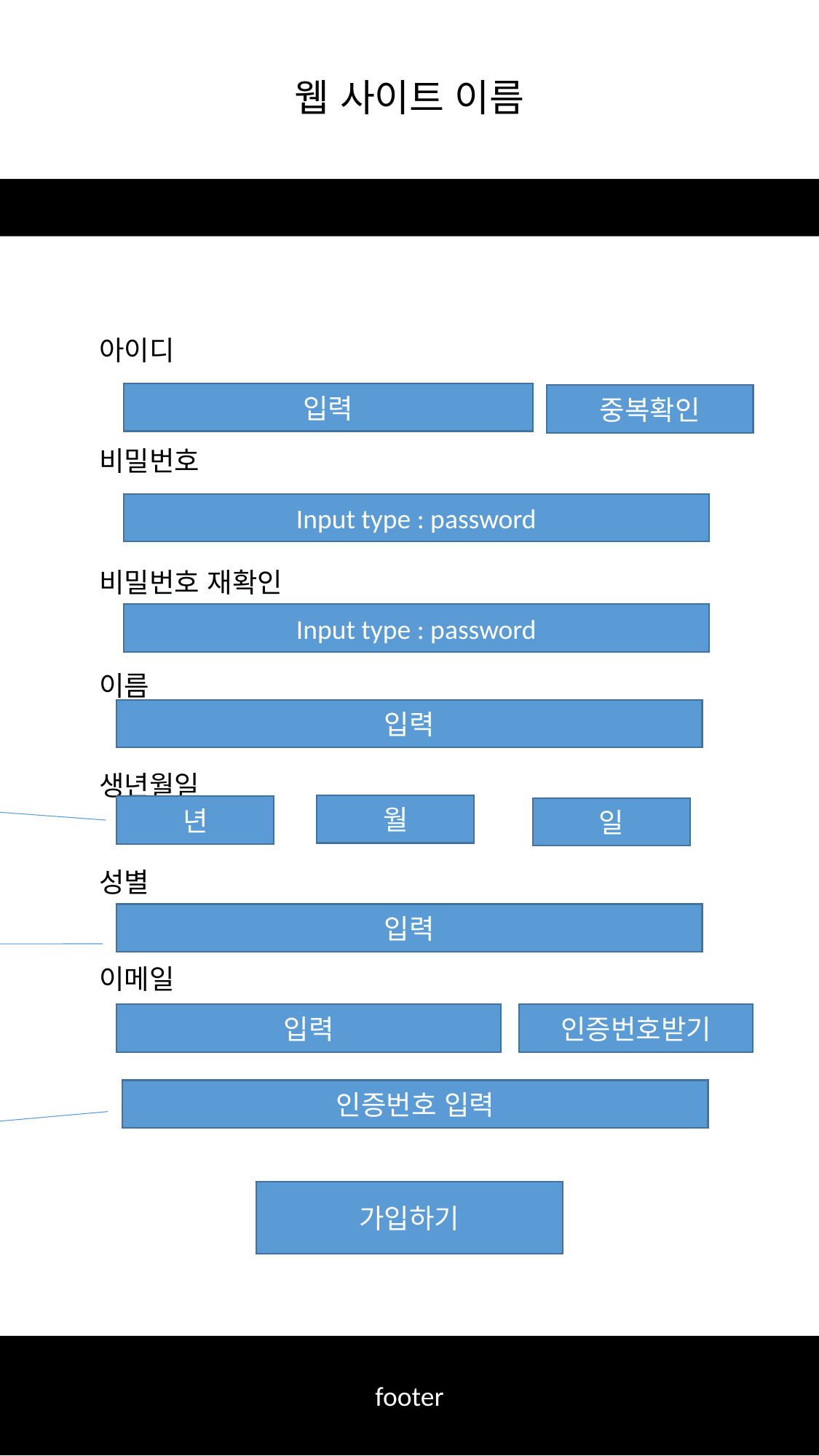

웹 사이트 이름

새 창 띄우기
아이디
입력
중복확인
필수입력 미기재시
span 활용해서 오류 처리
비밀번호

Input type : password

비밀번호 재확인
Input type : password
이름
입력
생년월일
월
셀렉트박스
년
일
성별
입력
Radio 박스

이메일
이메일로 난수 보낸 후 인증번호 재확인 후 가입 처리
인증번호받기
입력
인증번호 입력
일반회원은 난수
지정한 문장 입력 시
관리자 계정으로
회원가입
가입하기
footer